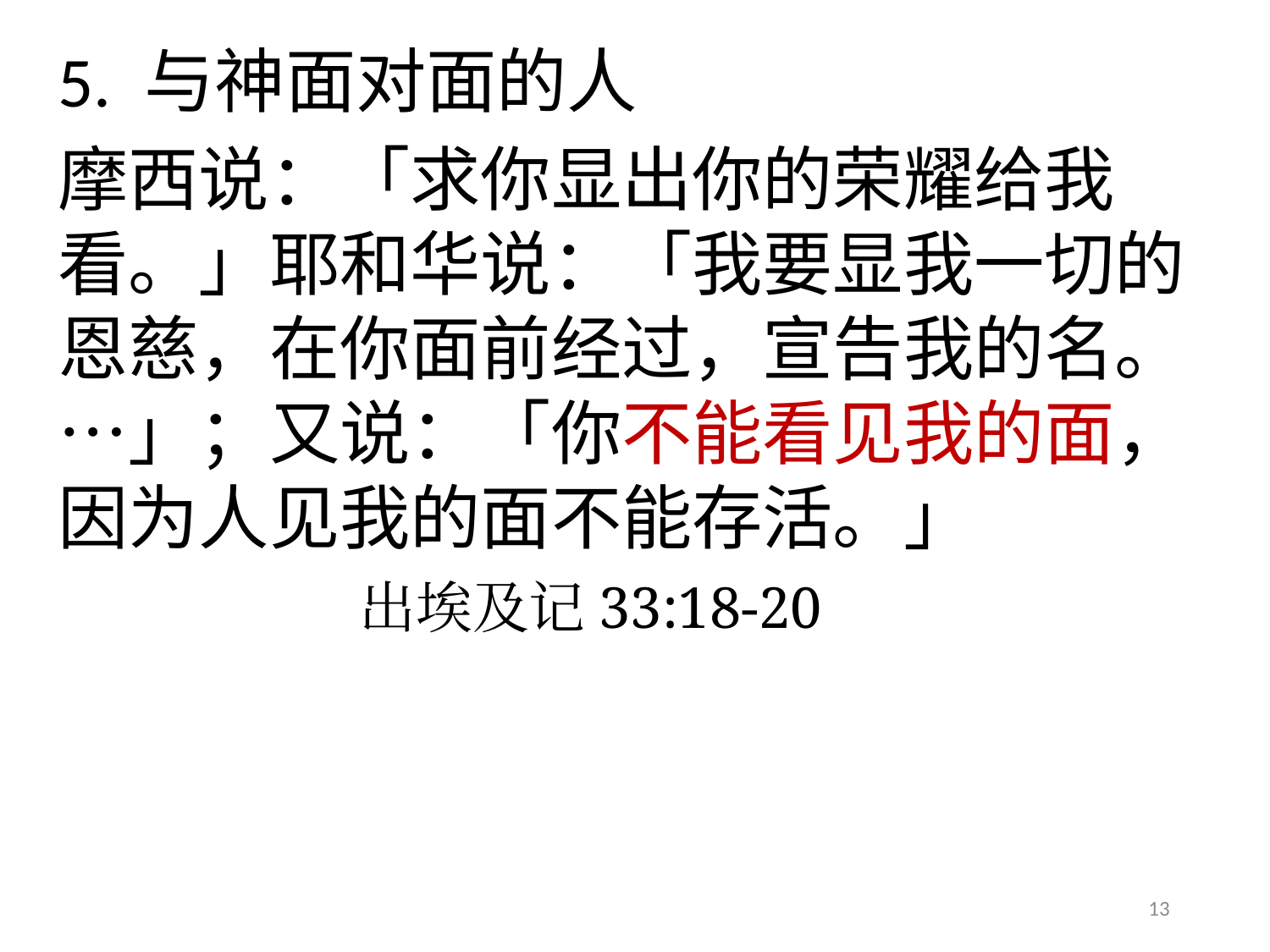

# 5. 与神面对面的人
摩西说：「求你显出你的荣耀给我看。」耶和华说：「我要显我一切的恩慈，在你面前经过，宣告我的名。…」；又说：「你不能看见我的面，因为人见我的面不能存活。」
                   出埃及记33:18-20
13